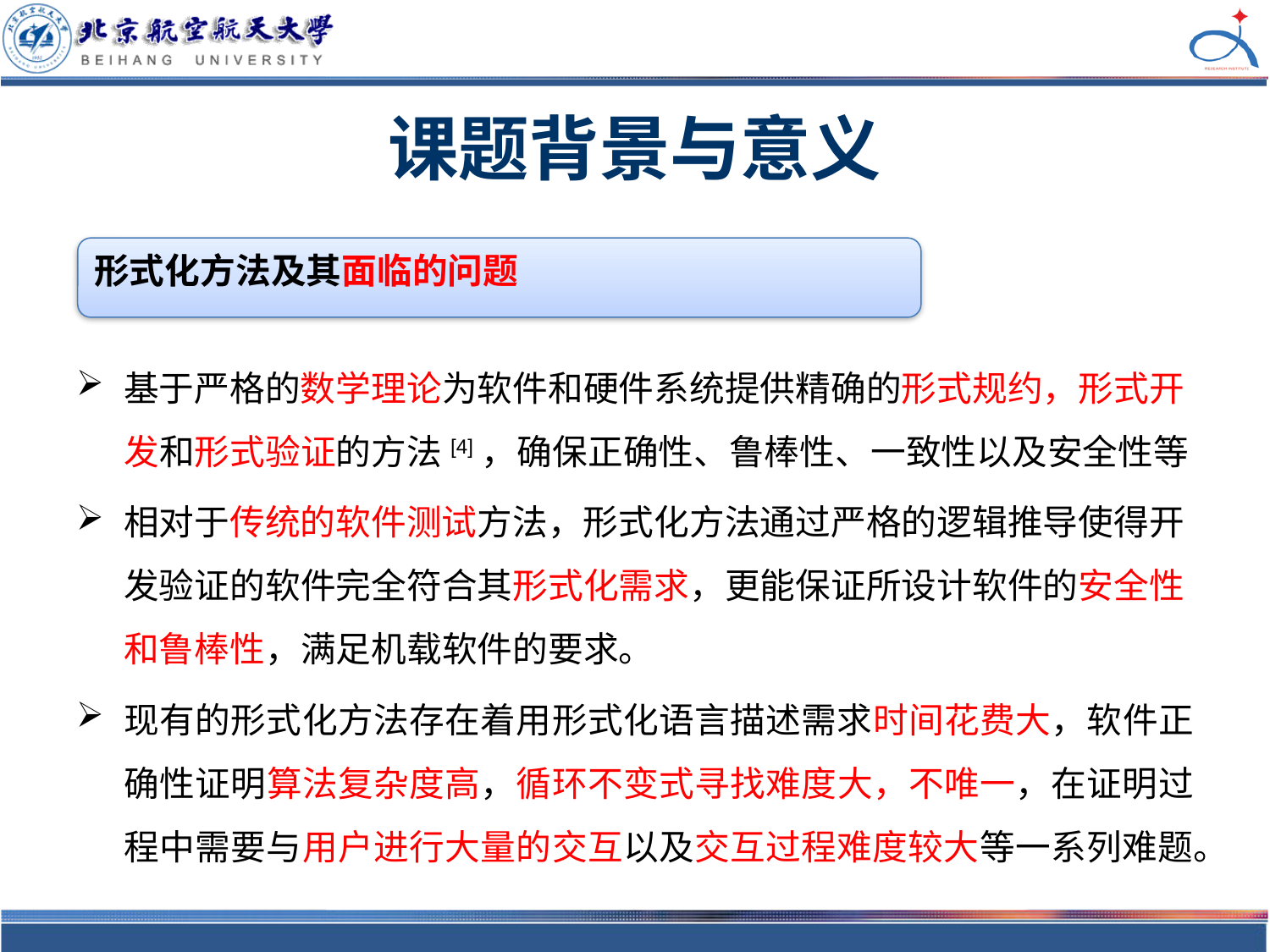

# 课题背景与意义

基于严格的数学理论为软件和硬件系统提供精确的形式规约，形式开发和形式验证的方法[4]，确保正确性、鲁棒性、一致性以及安全性等
相对于传统的软件测试方法，形式化方法通过严格的逻辑推导使得开发验证的软件完全符合其形式化需求，更能保证所设计软件的安全性和鲁棒性，满足机载软件的要求。
现有的形式化方法存在着用形式化语言描述需求时间花费大，软件正确性证明算法复杂度高，循环不变式寻找难度大，不唯一，在证明过程中需要与用户进行大量的交互以及交互过程难度较大等一系列难题。

形式化方法及其面临的问题